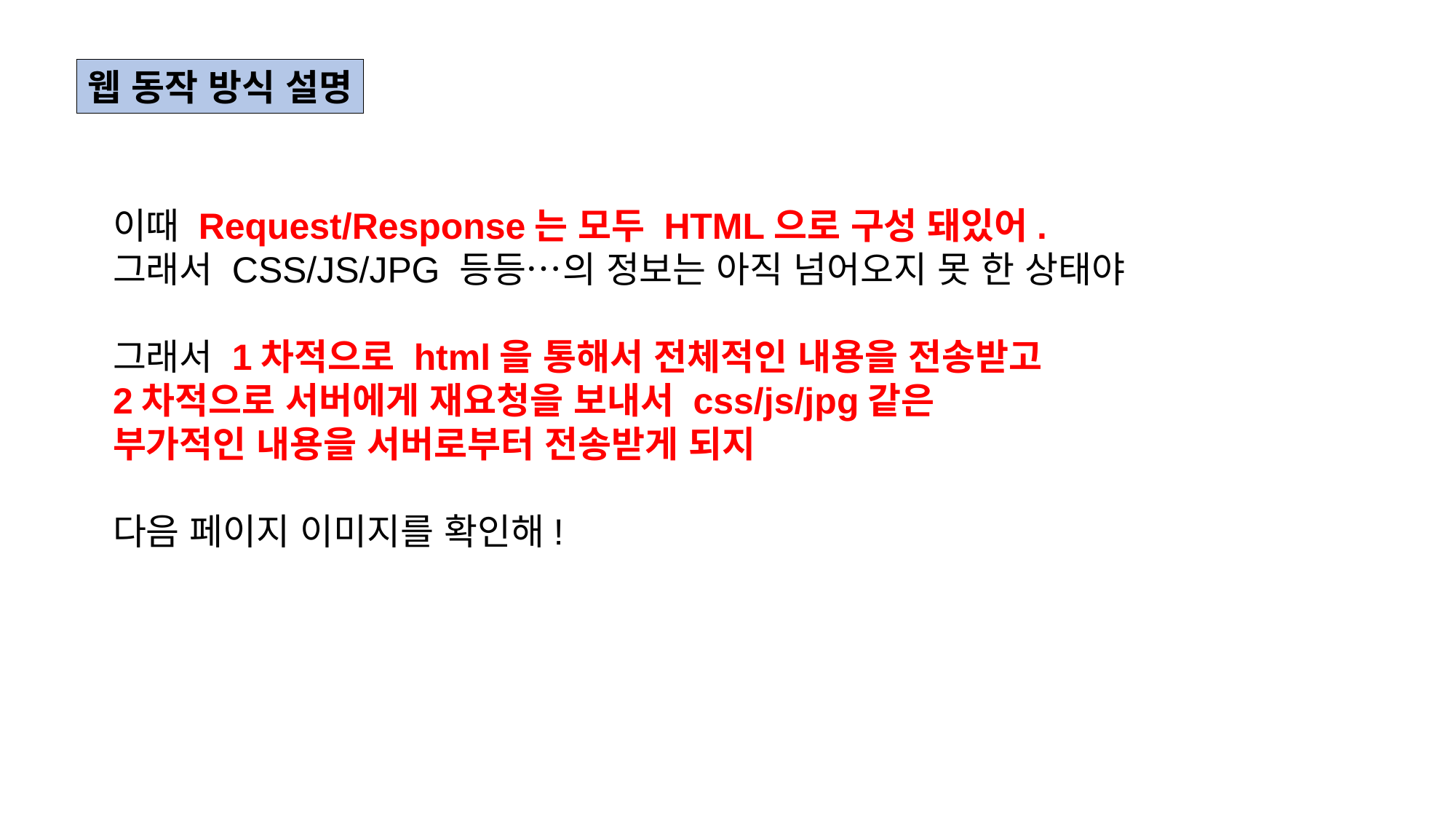

웹 동작 방식 설명
이때 Request/Response는 모두 HTML으로 구성 돼있어.
그래서 CSS/JS/JPG 등등…의 정보는 아직 넘어오지 못 한 상태야

그래서 1차적으로 html을 통해서 전체적인 내용을 전송받고
2차적으로 서버에게 재요청을 보내서 css/js/jpg같은
부가적인 내용을 서버로부터 전송받게 되지

다음 페이지 이미지를 확인해!